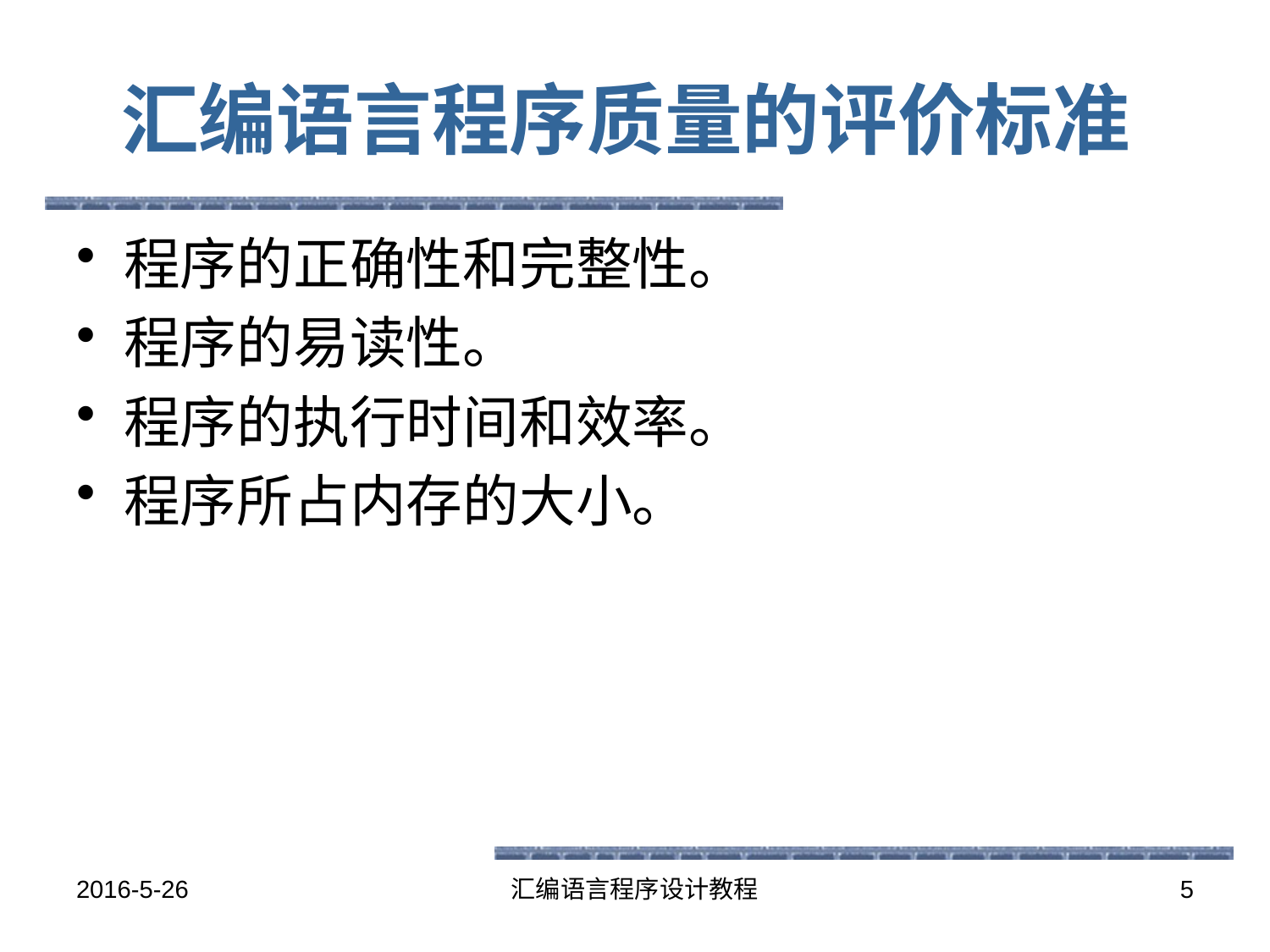

# 汇编语言程序质量的评价标准
程序的正确性和完整性。
程序的易读性。
程序的执行时间和效率。
程序所占内存的大小。
2016-5-26
汇编语言程序设计教程
5